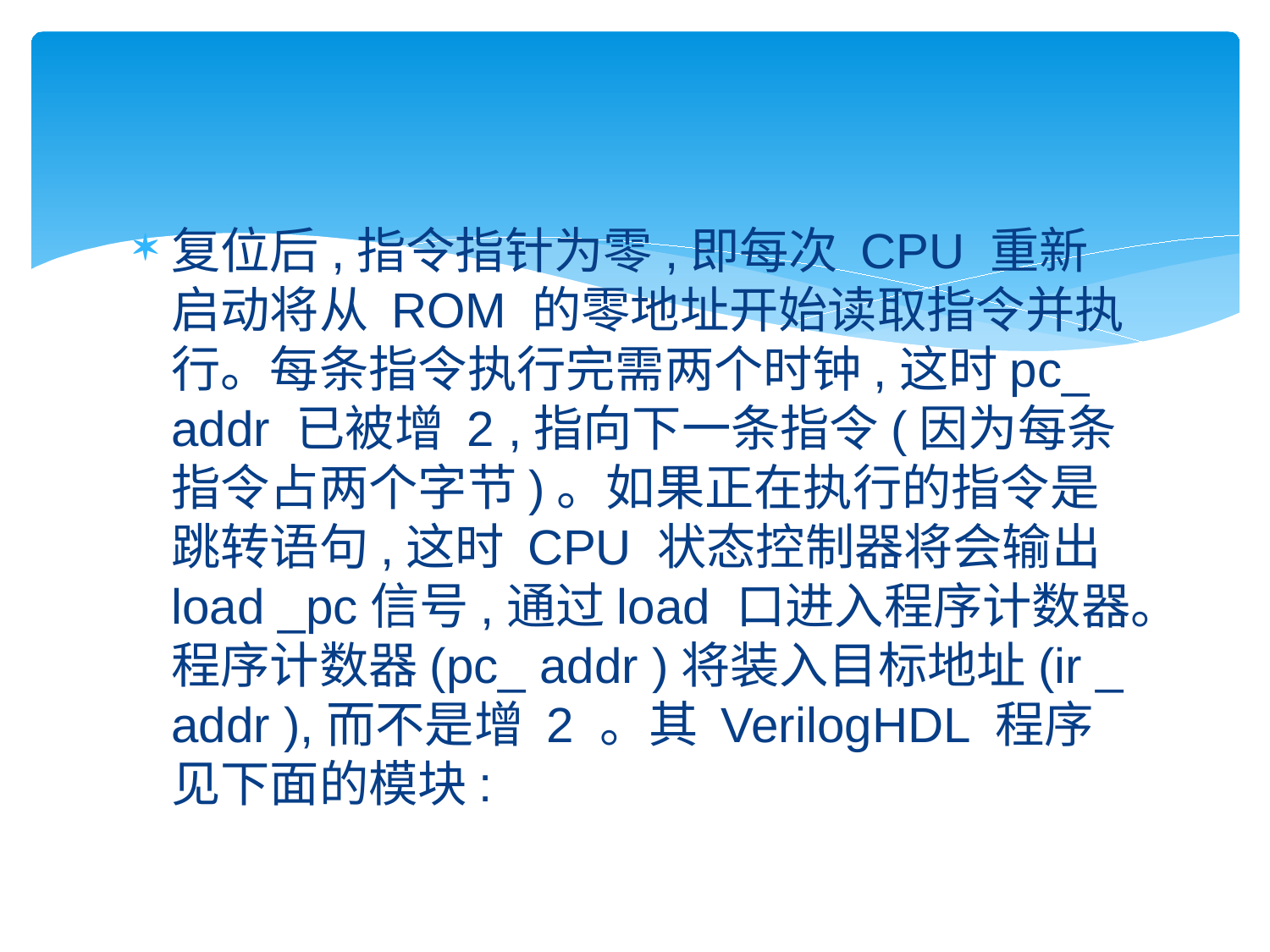

#
复位后,指令指针为零,即每次 CPU 重新启动将从 ROM 的零地址开始读取指令并执行。每条指令执行完需两个时钟,这时pc_ addr 已被增 2 ,指向下一条指令(因为每条指令占两个字节)。如果正在执行的指令是跳转语句,这时 CPU 状态控制器将会输出 load _pc信号,通过load 口进入程序计数器。程序计数器(pc_ addr )将装入目标地址(ir _ addr ),而不是增 2 。其 VerilogHDL 程序见下面的模块: